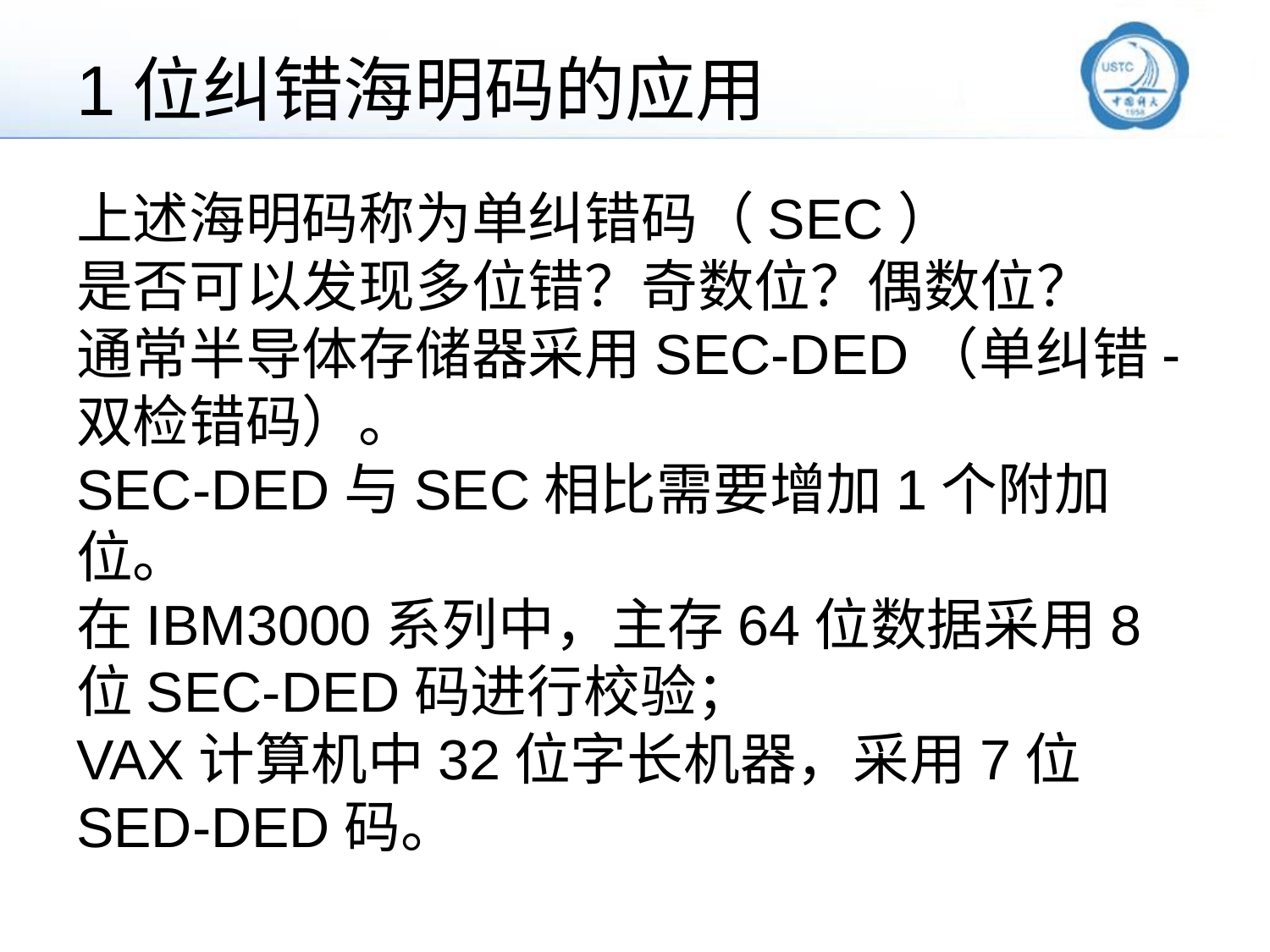

1位纠错海明码的应用
上述海明码称为单纠错码（SEC）
是否可以发现多位错？奇数位？偶数位？
通常半导体存储器采用SEC-DED（单纠错-双检错码）。
SEC-DED与SEC相比需要增加1个附加位。
在IBM3000系列中，主存64位数据采用8位SEC-DED码进行校验；
VAX计算机中32位字长机器，采用7位SED-DED码。